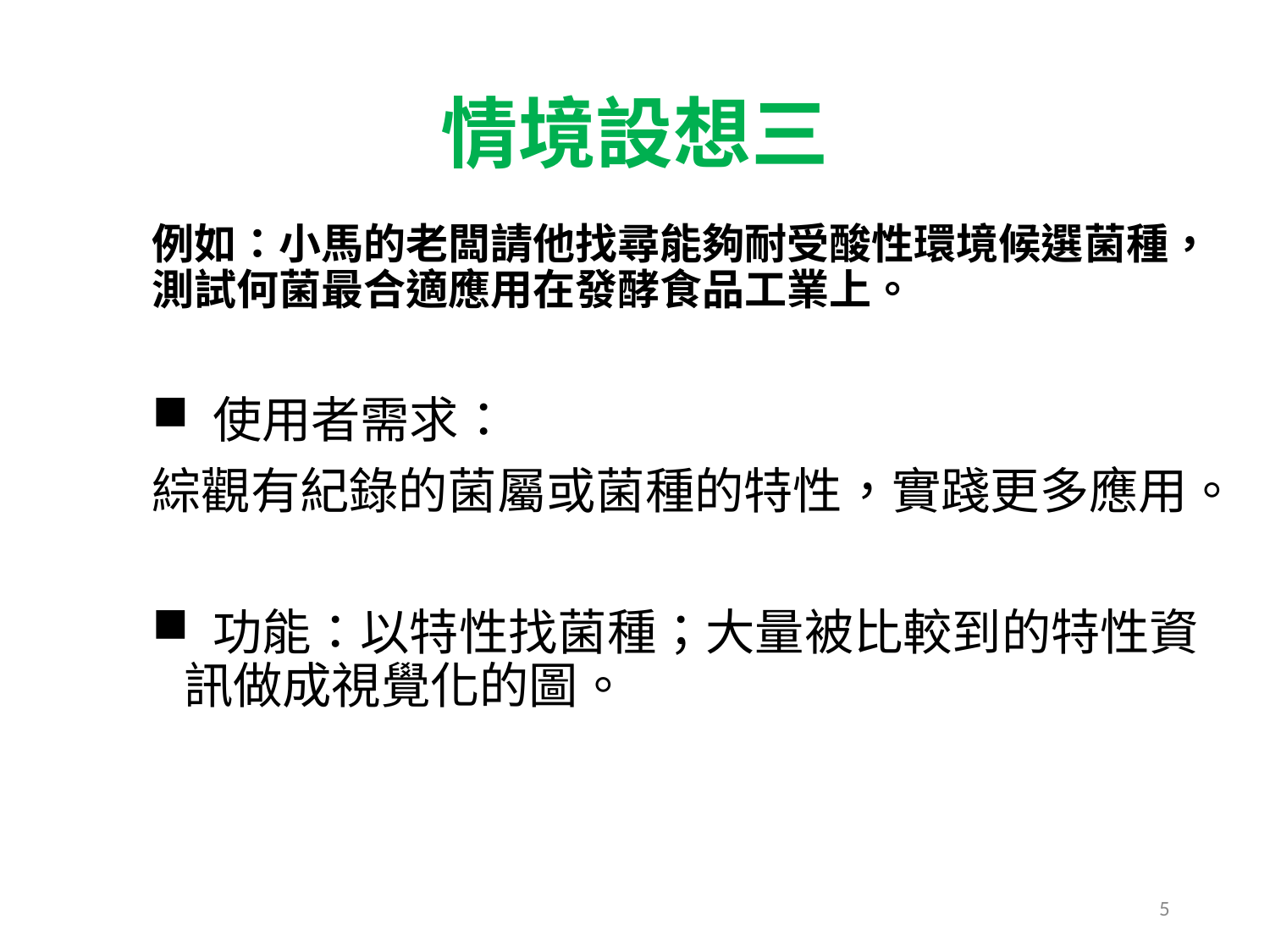

# 情境設想三
例如：小馬的老闆請他找尋能夠耐受酸性環境候選菌種，測試何菌最合適應用在發酵食品工業上。

 使用者需求：
綜觀有紀錄的菌屬或菌種的特性，實踐更多應用。

 功能：以特性找菌種；大量被比較到的特性資訊做成視覺化的圖。
5